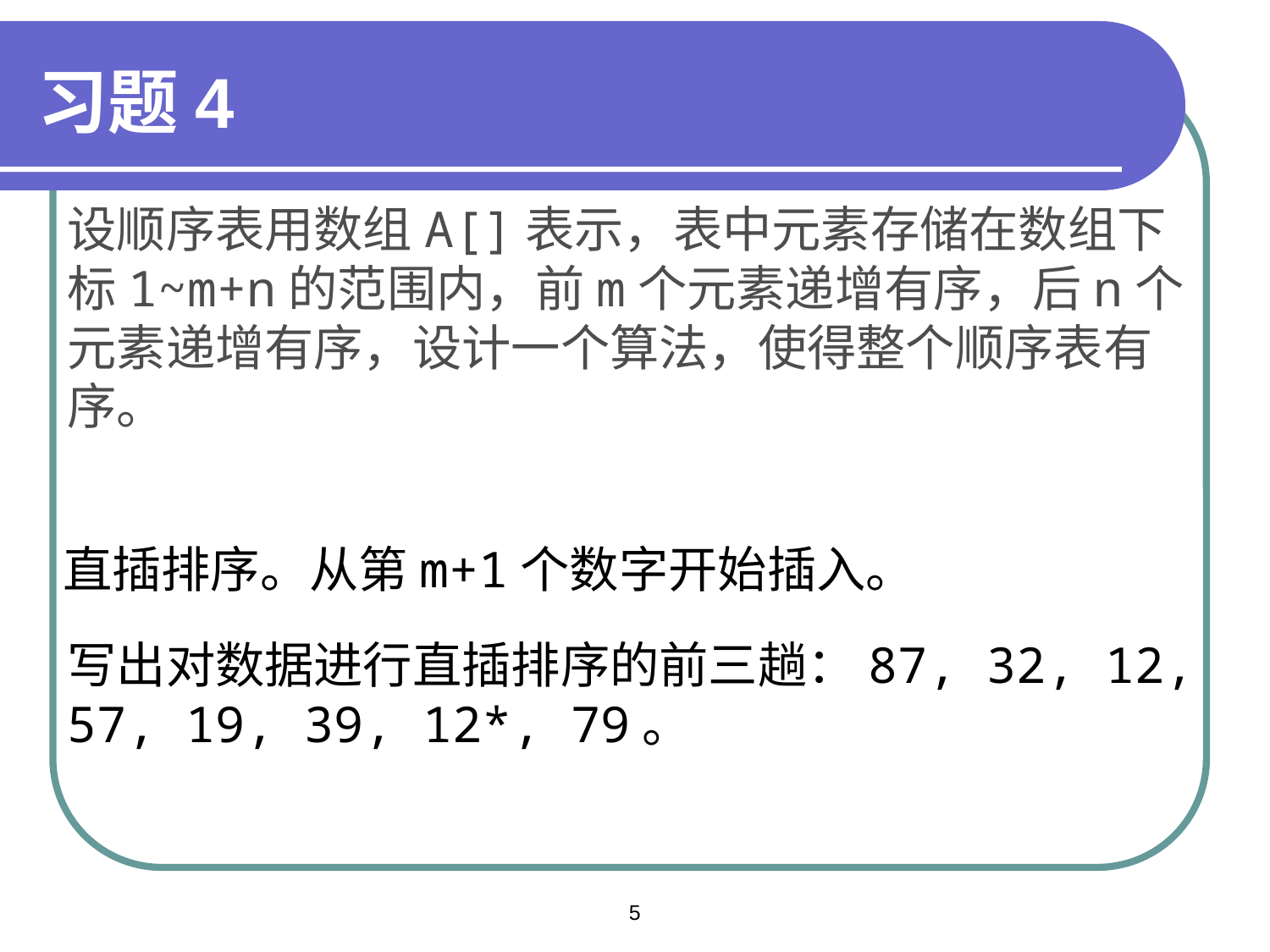

习题4
设顺序表用数组A[]表示，表中元素存储在数组下标1~m+n的范围内，前m个元素递增有序，后n个元素递增有序，设计一个算法，使得整个顺序表有序。
直插排序。从第m+1个数字开始插入。
写出对数据进行直插排序的前三趟：87, 32, 12, 57, 19, 39, 12*, 79。
5